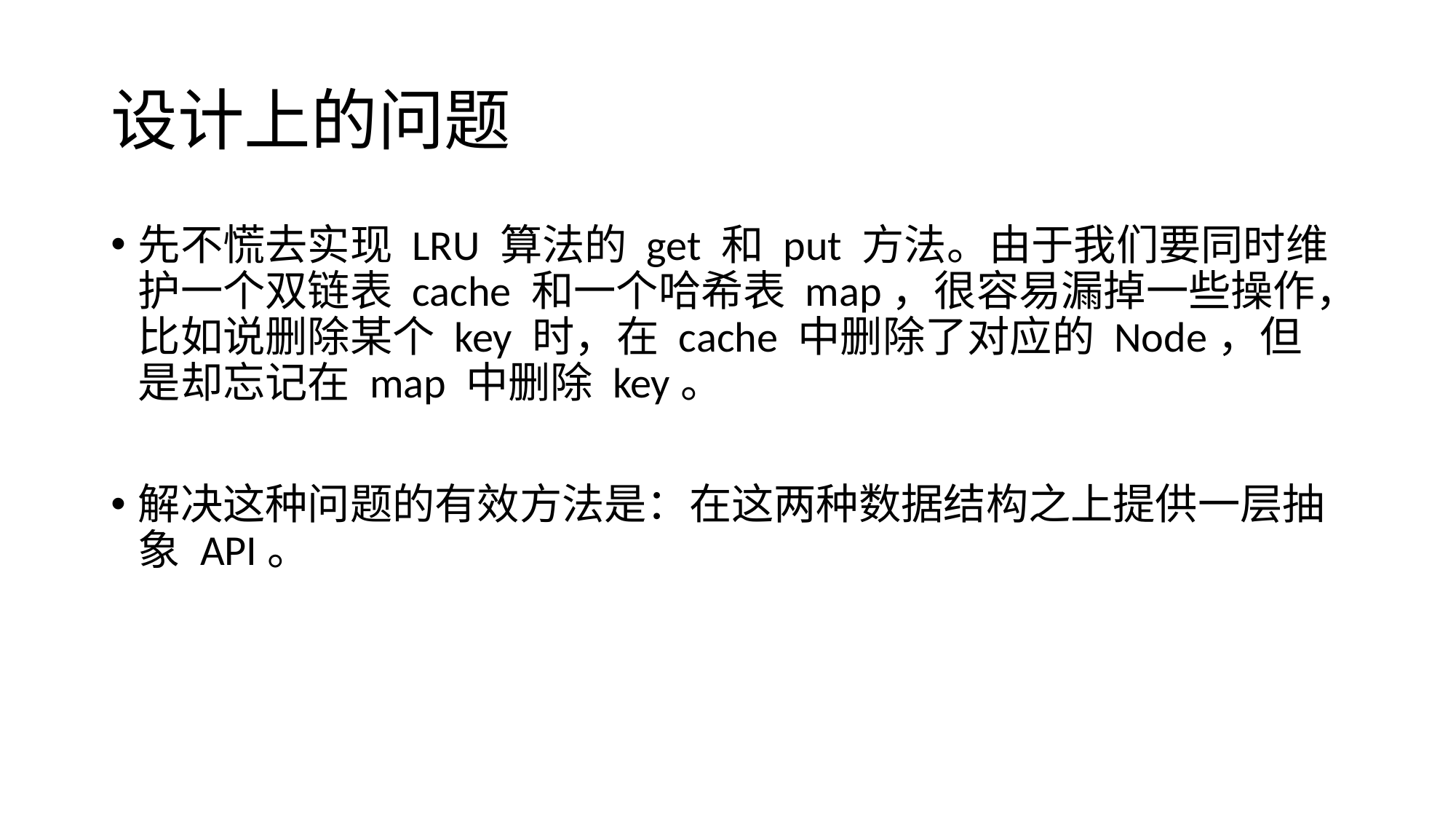

# 设计上的问题
先不慌去实现 LRU 算法的 get 和 put 方法。由于我们要同时维护一个双链表 cache 和一个哈希表 map，很容易漏掉一些操作，比如说删除某个 key 时，在 cache 中删除了对应的 Node，但是却忘记在 map 中删除 key。

解决这种问题的有效方法是：在这两种数据结构之上提供一层抽象 API。